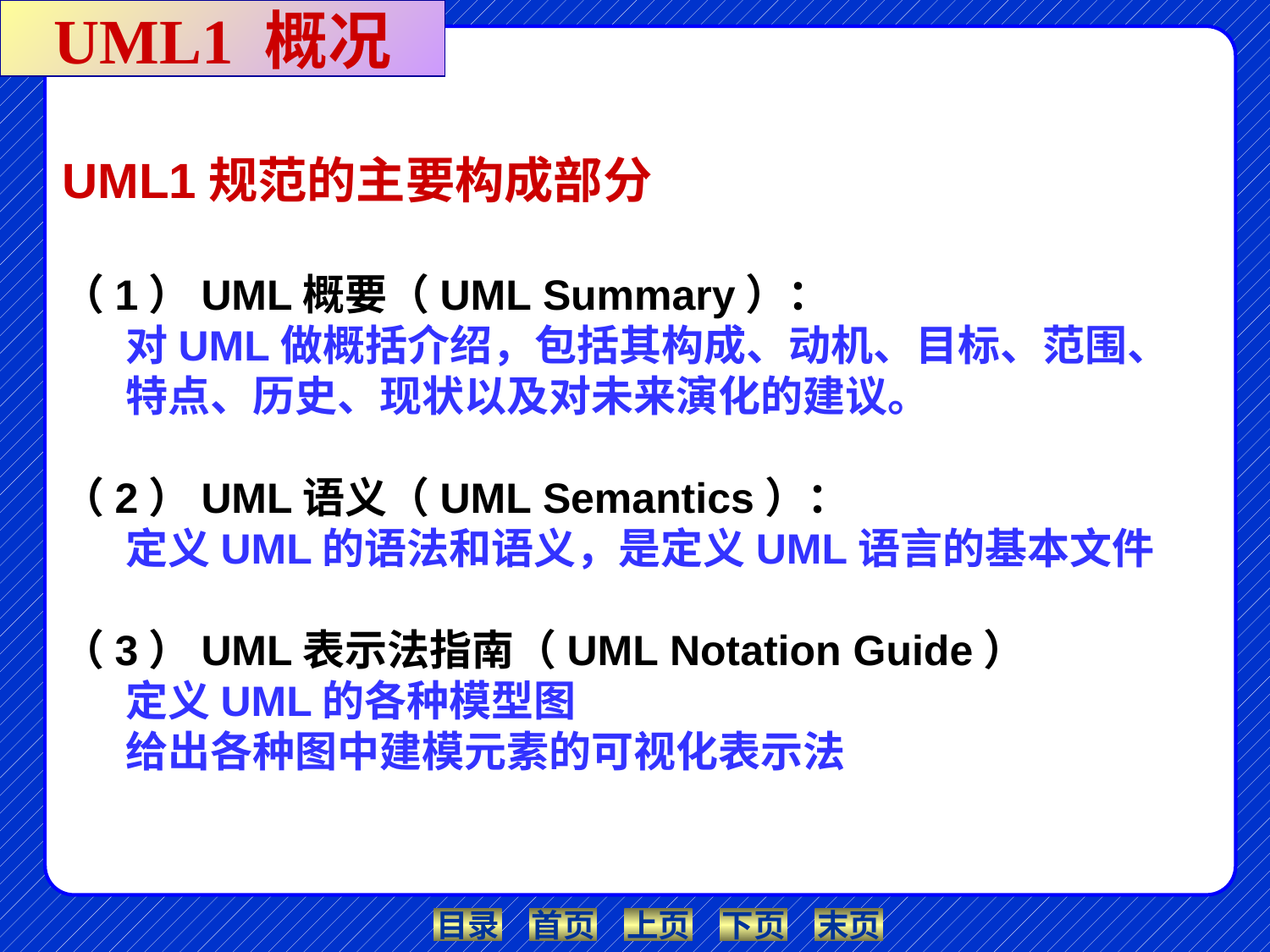

110
UML1 概况

UML1规范的主要构成部分

（1）UML概要（UML Summary）：
对UML做概括介绍，包括其构成、动机、目标、范围、特点、历史、现状以及对未来演化的建议。

（2）UML语义（UML Semantics）：
定义UML的语法和语义，是定义UML语言的基本文件

（3）UML表示法指南（UML Notation Guide）
定义UML的各种模型图
给出各种图中建模元素的可视化表示法